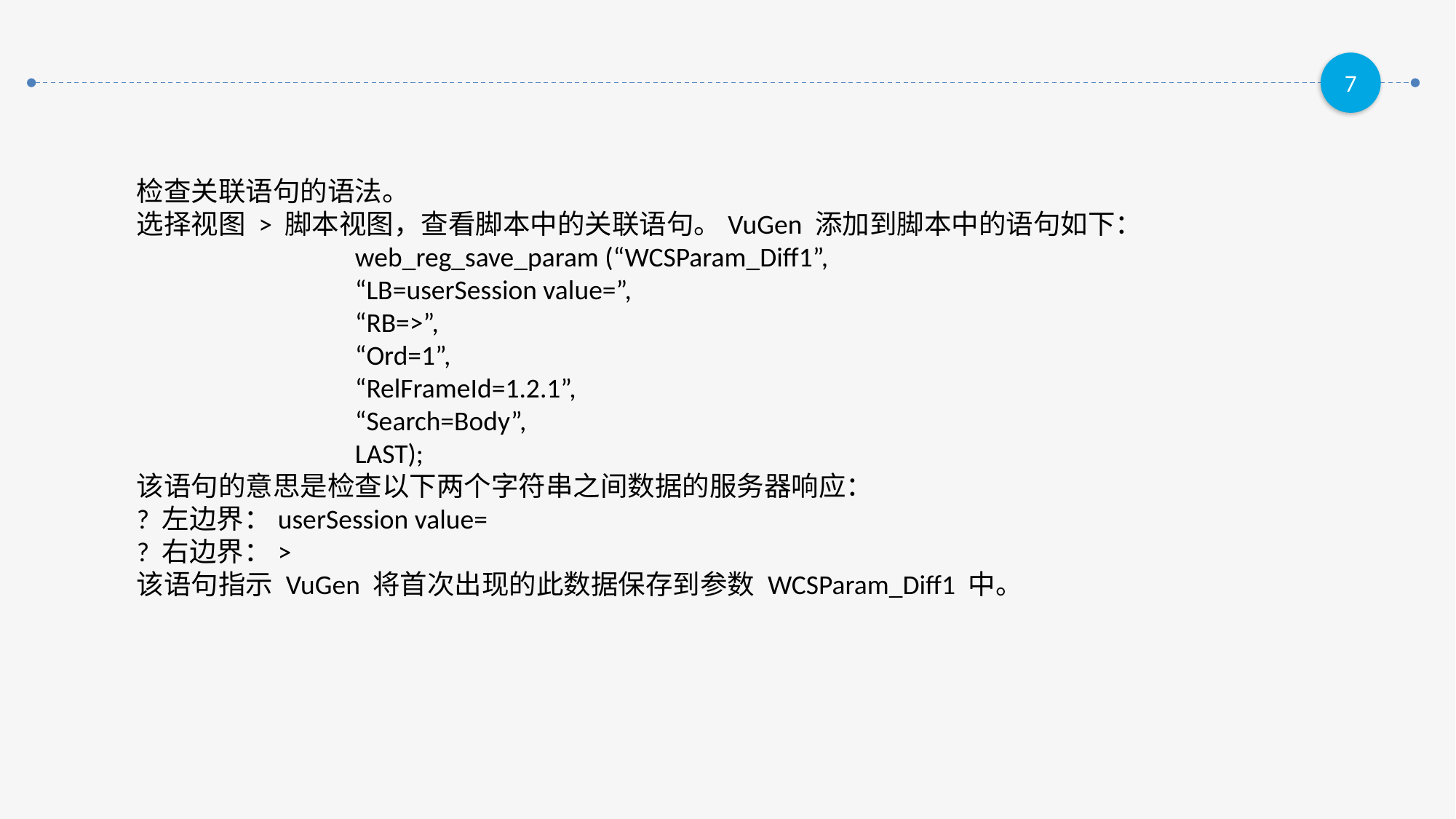

检查关联语句的语法。
选择视图 > 脚本视图，查看脚本中的关联语句。VuGen 添加到脚本中的语句如下：
		web_reg_save_param (“WCSParam_Diff1”,
		“LB=userSession value=”,
		“RB=>”,
		“Ord=1”,
		“RelFrameId=1.2.1”,
		“Search=Body”,
		LAST);
该语句的意思是检查以下两个字符串之间数据的服务器响应：
? 左边界：userSession value=
? 右边界：>
该语句指示 VuGen 将首次出现的此数据保存到参数 WCSParam_Diff1 中。